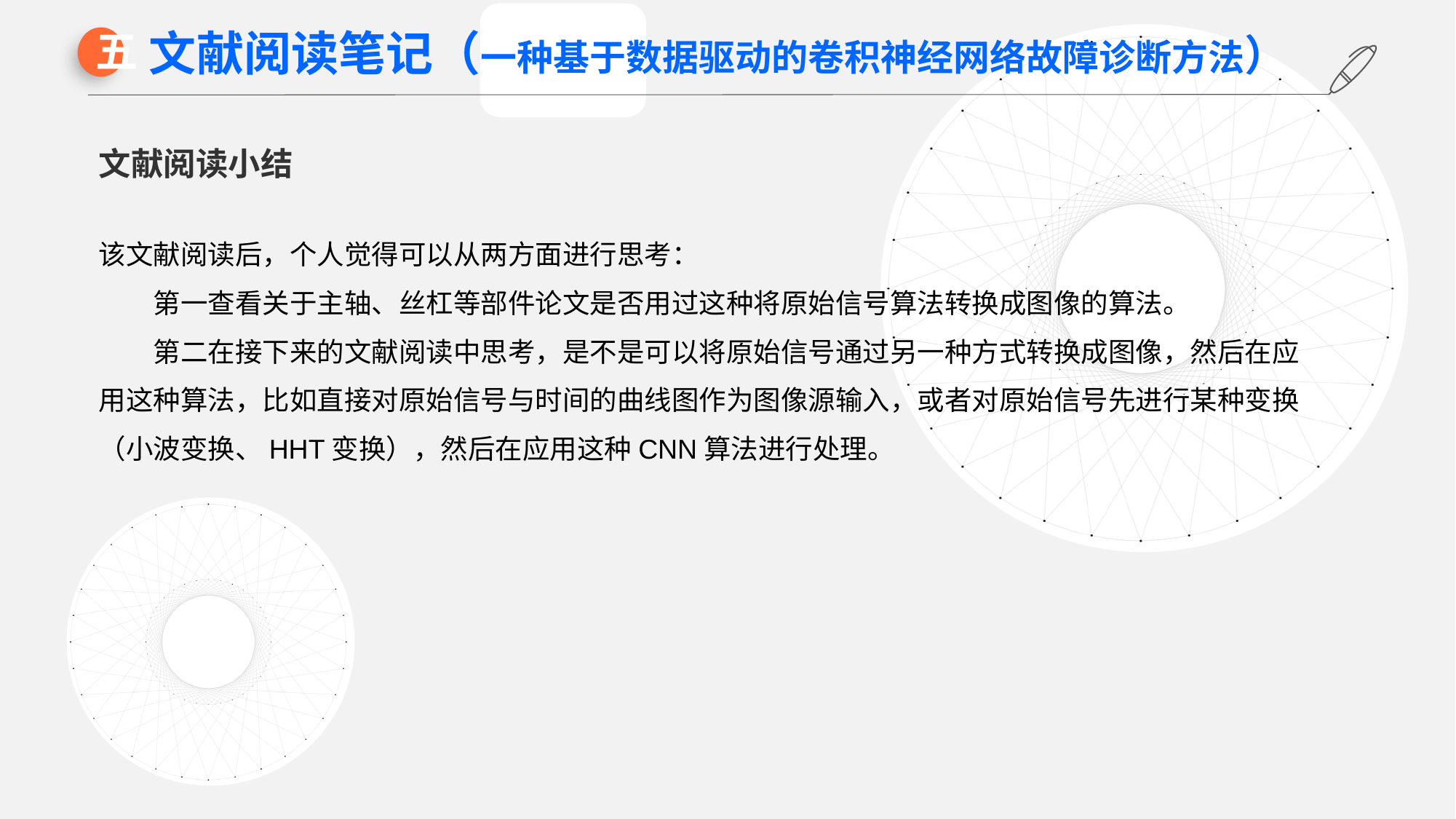

文献阅读笔记（一种基于数据驱动的卷积神经网络故障诊断方法）
五

文献阅读小结
该文献阅读后，个人觉得可以从两方面进行思考：
第一查看关于主轴、丝杠等部件论文是否用过这种将原始信号算法转换成图像的算法。
第二在接下来的文献阅读中思考，是不是可以将原始信号通过另一种方式转换成图像，然后在应用这种算法，比如直接对原始信号与时间的曲线图作为图像源输入，或者对原始信号先进行某种变换（小波变换、HHT变换），然后在应用这种CNN算法进行处理。